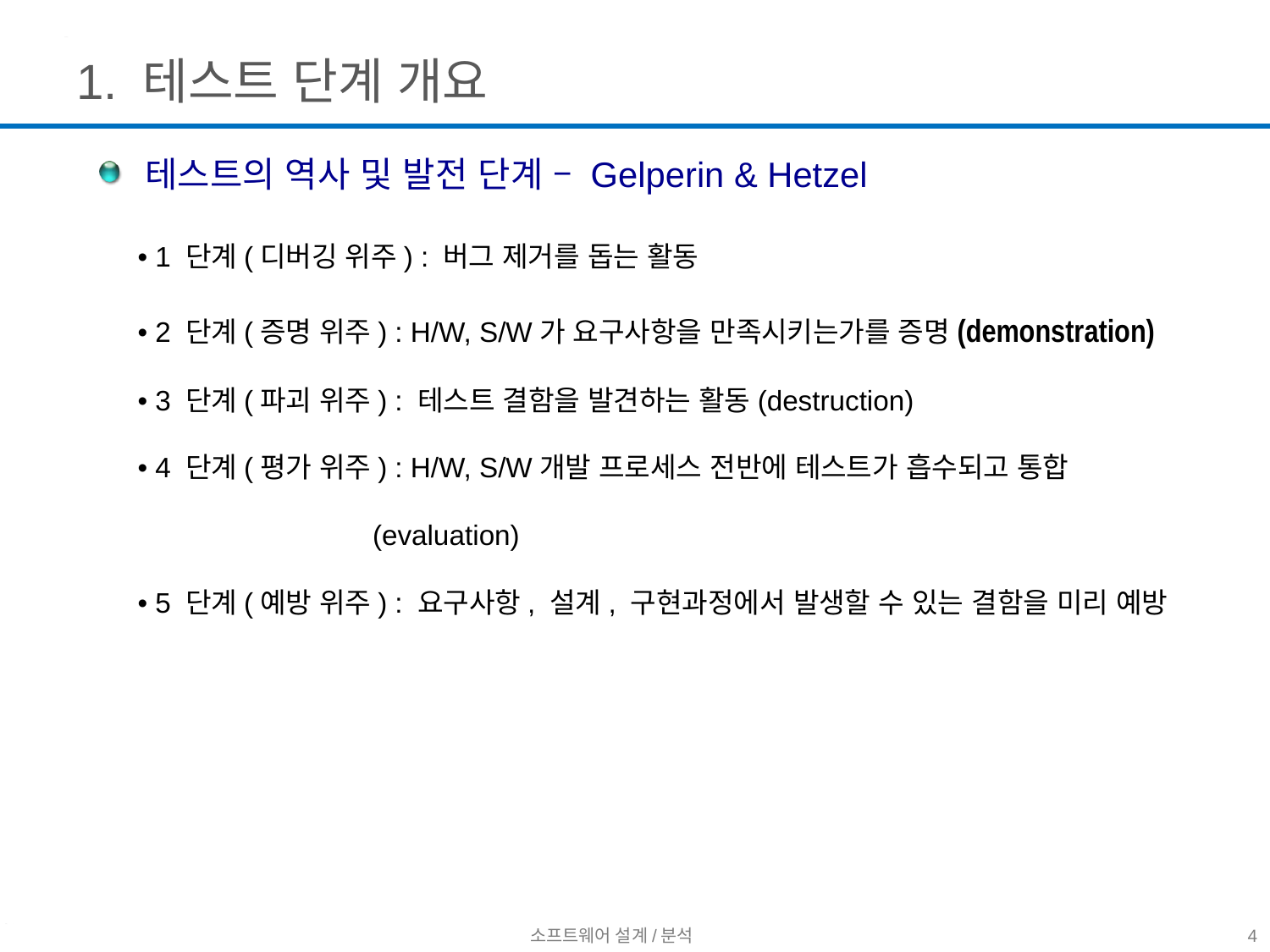

1. 테스트 단계 개요
 테스트의 역사 및 발전 단계 – Gelperin & Hetzel
• 1 단계(디버깅 위주) : 버그 제거를 돕는 활동
• 2 단계(증명 위주) : H/W, S/W가 요구사항을 만족시키는가를 증명(demonstration)
• 3 단계(파괴 위주) : 테스트 결함을 발견하는 활동(destruction)
• 4 단계(평가 위주) : H/W, S/W개발 프로세스 전반에 테스트가 흡수되고 통합
                              (evaluation)
• 5 단계(예방 위주) : 요구사항, 설계, 구현과정에서 발생할 수 있는 결함을 미리 예방